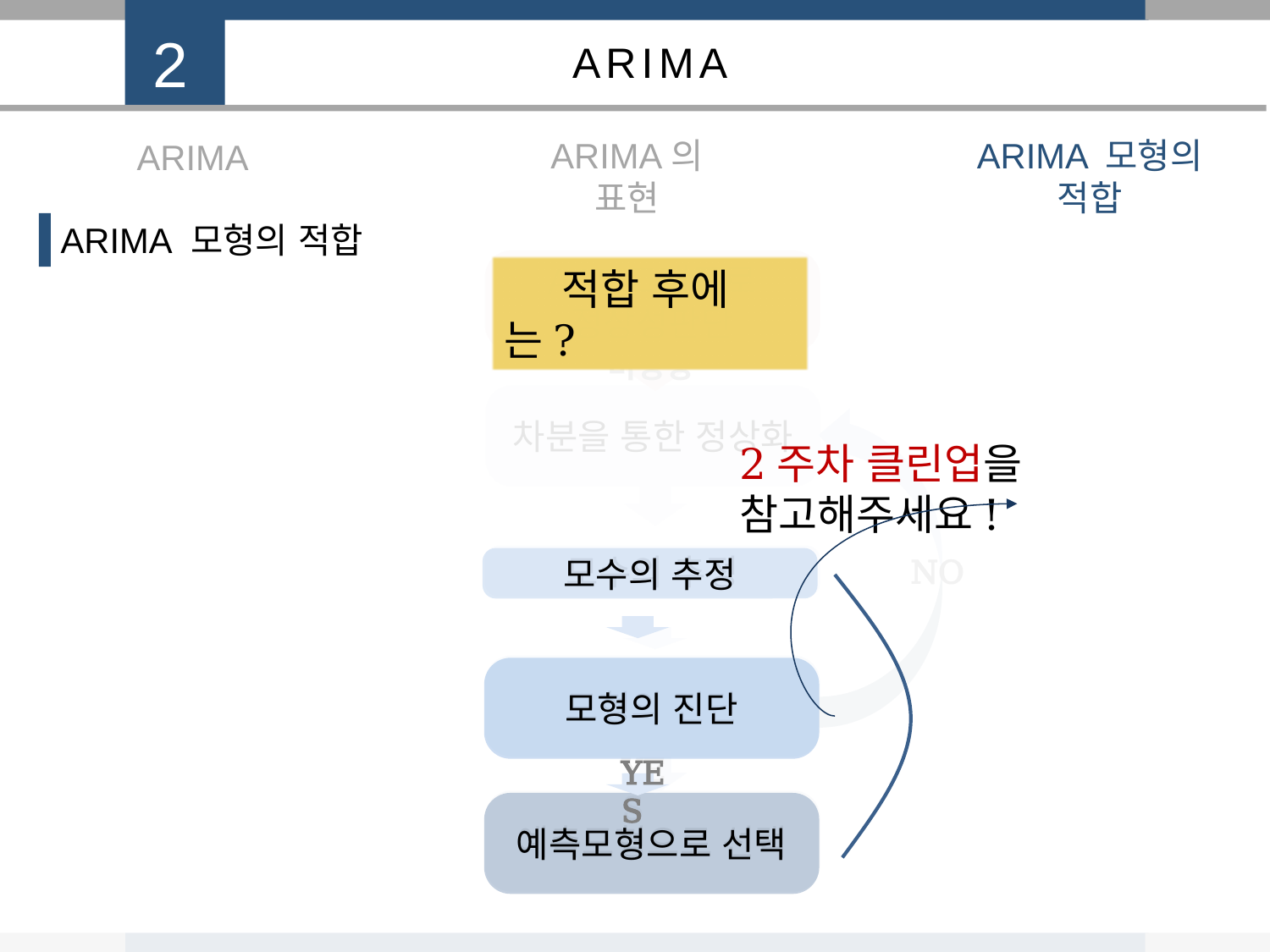

2
ARIMA

ARIMA의 표현
ARIMA 모형의 적합
ARIMA
ARIMA 모형의 적합

ACF그래프로 정상성판단

차분을 통한 정상화

NO
모수의 추정

모형의 진단
YES

예측모형으로 선택
    적합 후에는?
비정상
2주차 클린업을 참고해주세요!
모수의 추정

모형의 진단
YES

예측모형으로 선택